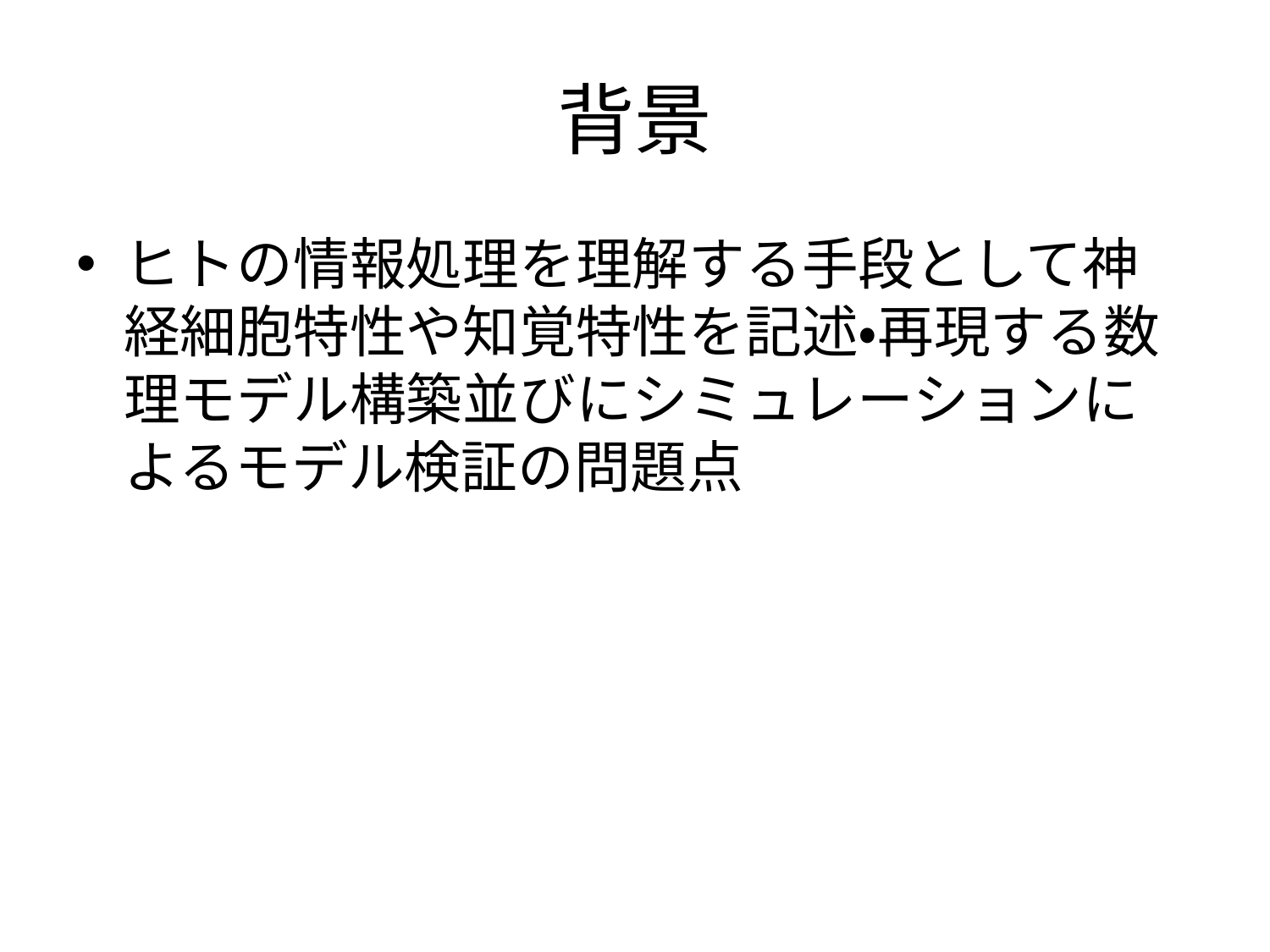

# 背景
ヒトの情報処理を理解する手段として神経細胞特性や知覚特性を記述・再現する数理モデル構築並びにシミュレーションによるモデル検証の問題点